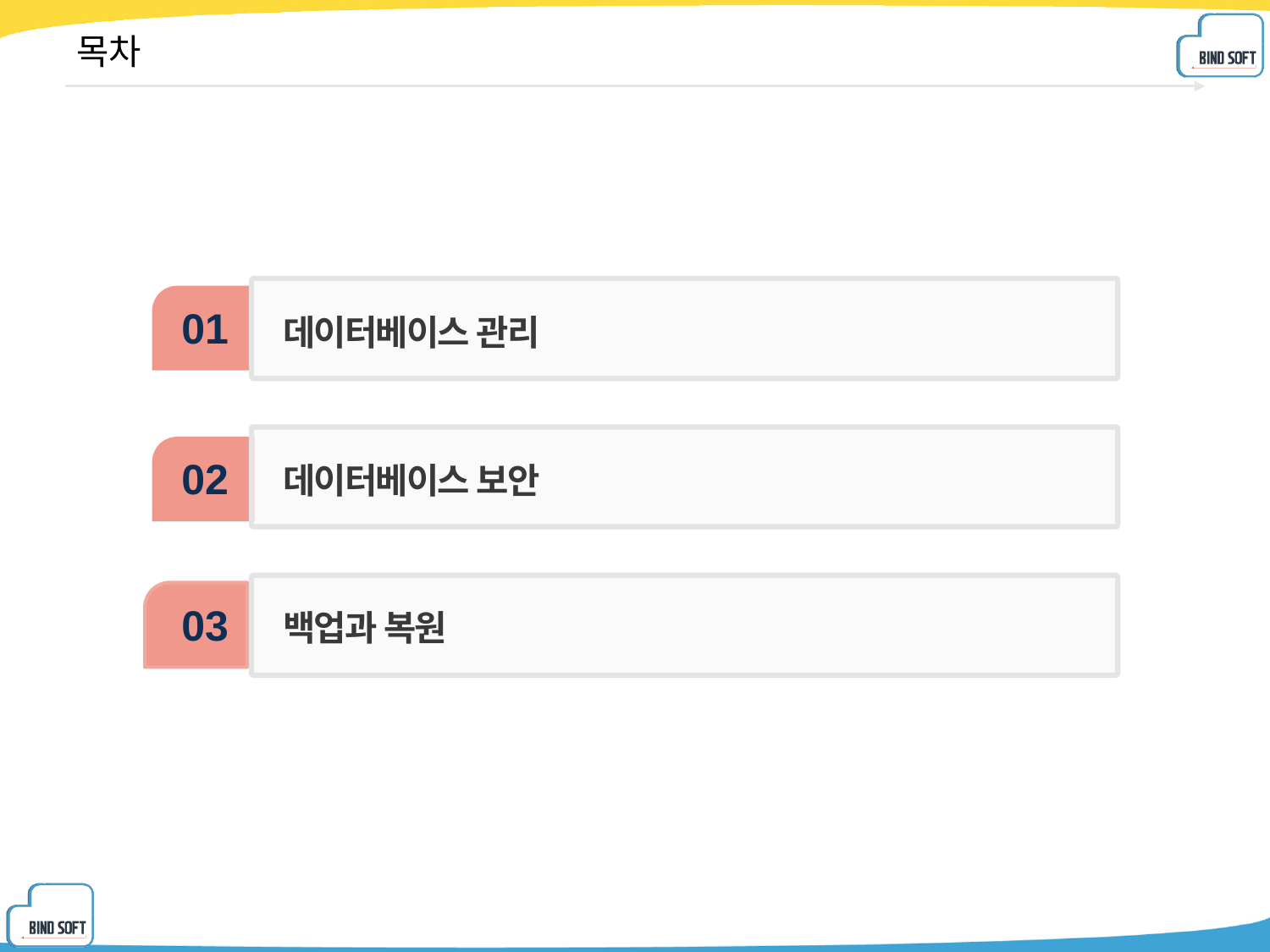

# 목차

01
데이터베이스 관리

02
데이터베이스 보안

03
백업과 복원